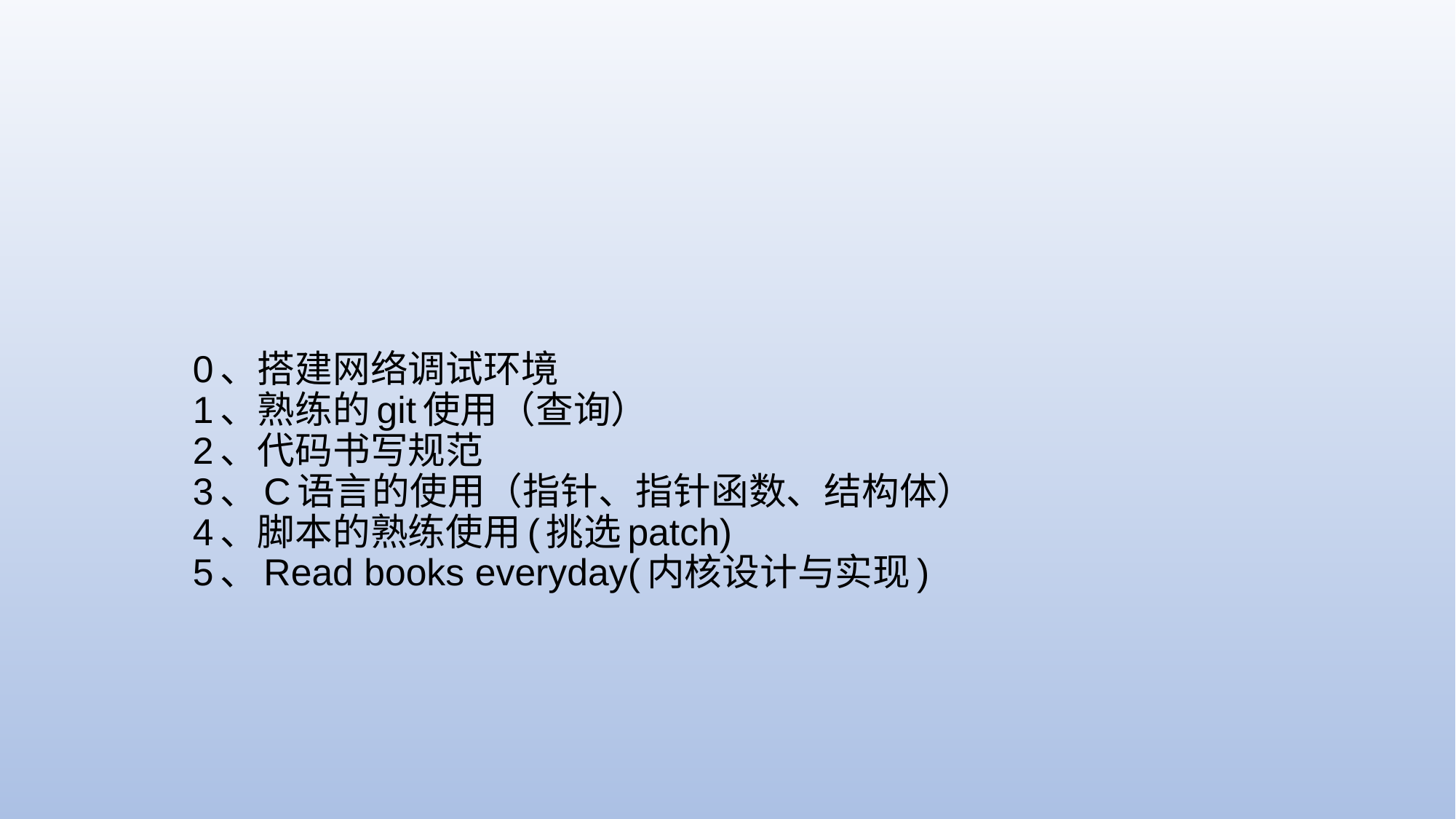

# 0、搭建网络调试环境 1、熟练的git使用（查询） 2、代码书写规范 3、C语言的使用（指针、指针函数、结构体） 4、脚本的熟练使用(挑选patch) 5、Read books everyday(内核设计与实现)